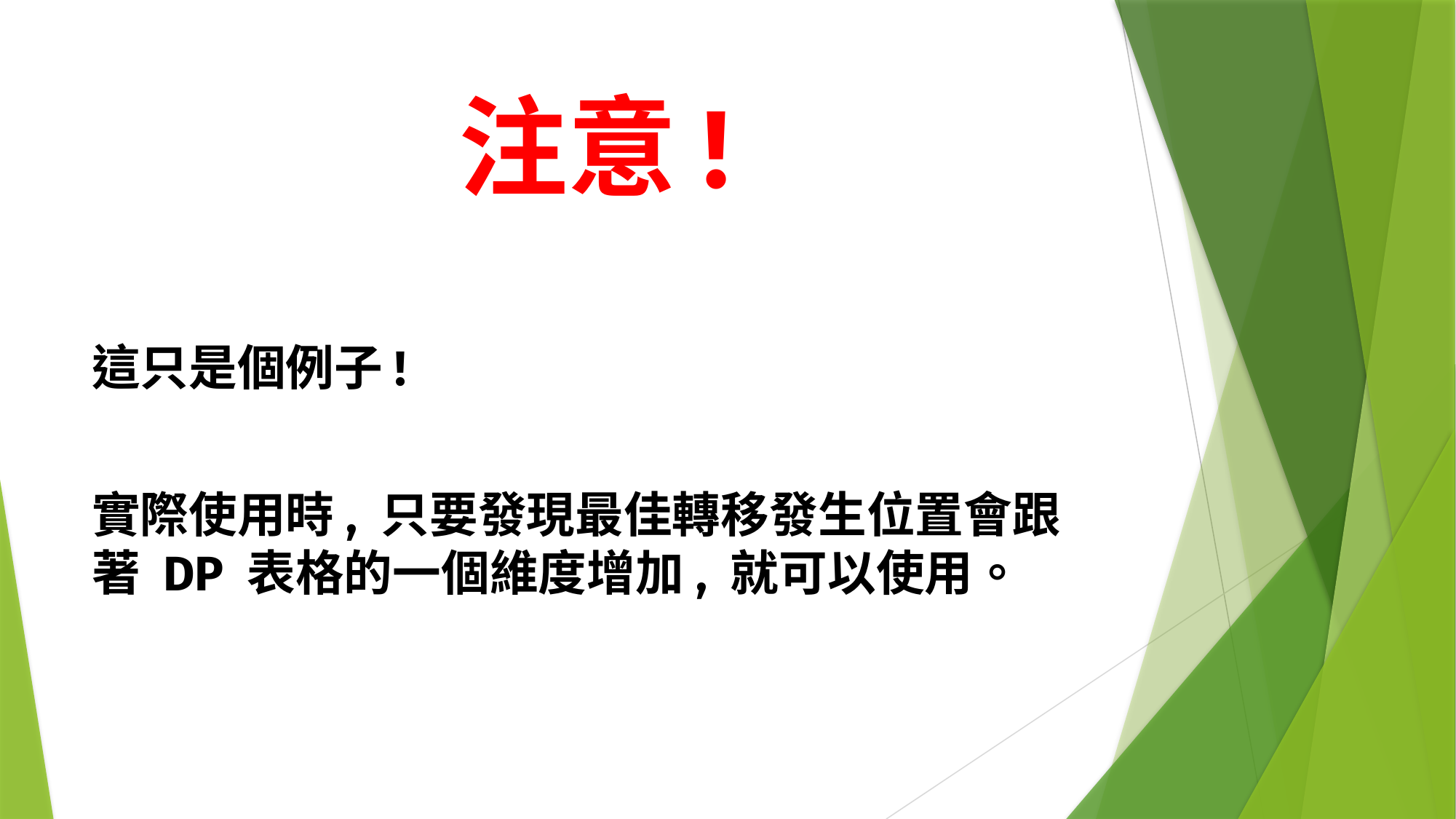

# 注意!

這只是個例子!

實際使用時, 只要發現最佳轉移發生位置會跟著 DP 表格的一個維度增加, 就可以使用。